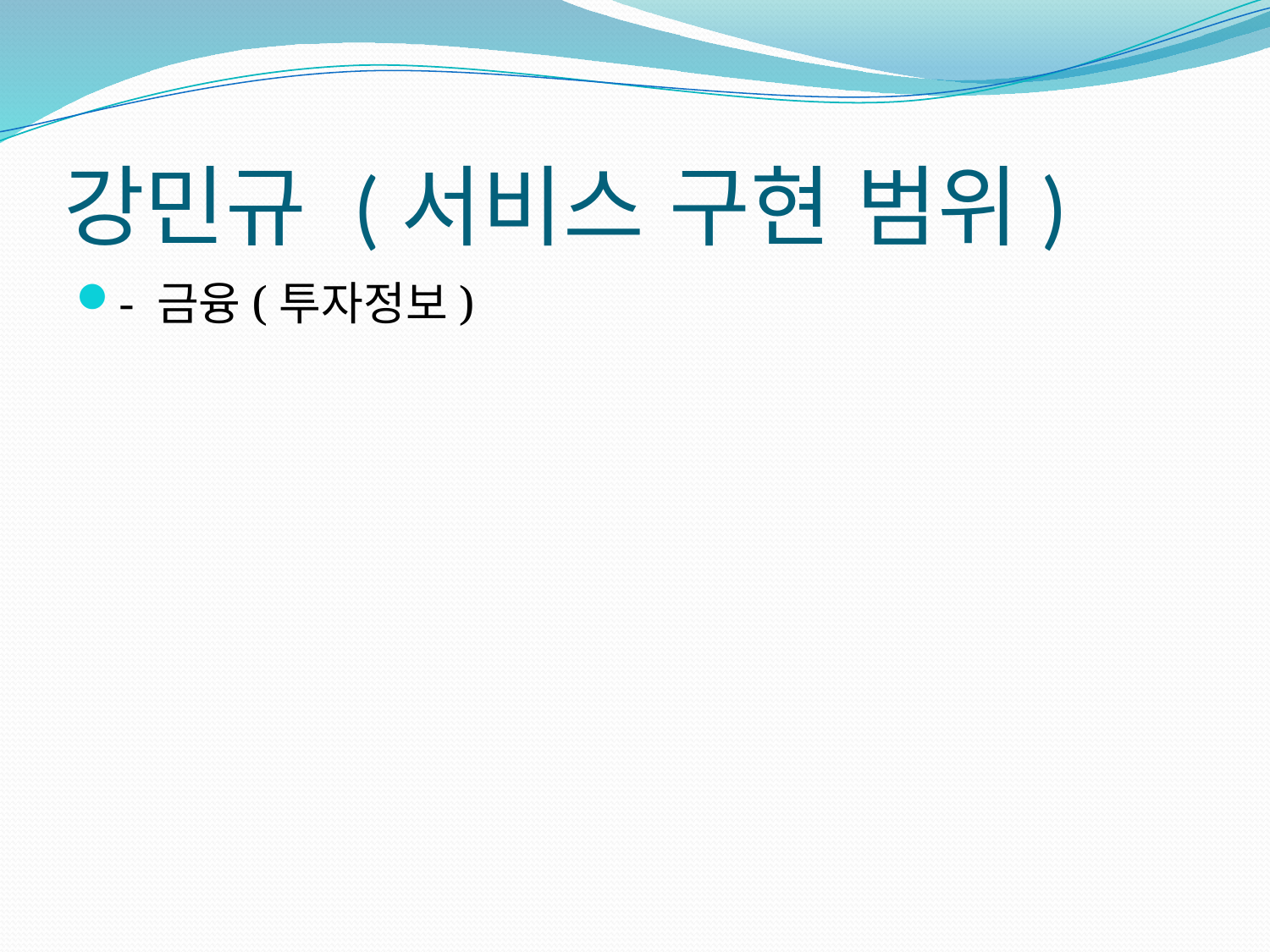

# 강민규 (서비스 구현 범위)
- 금융(투자정보)